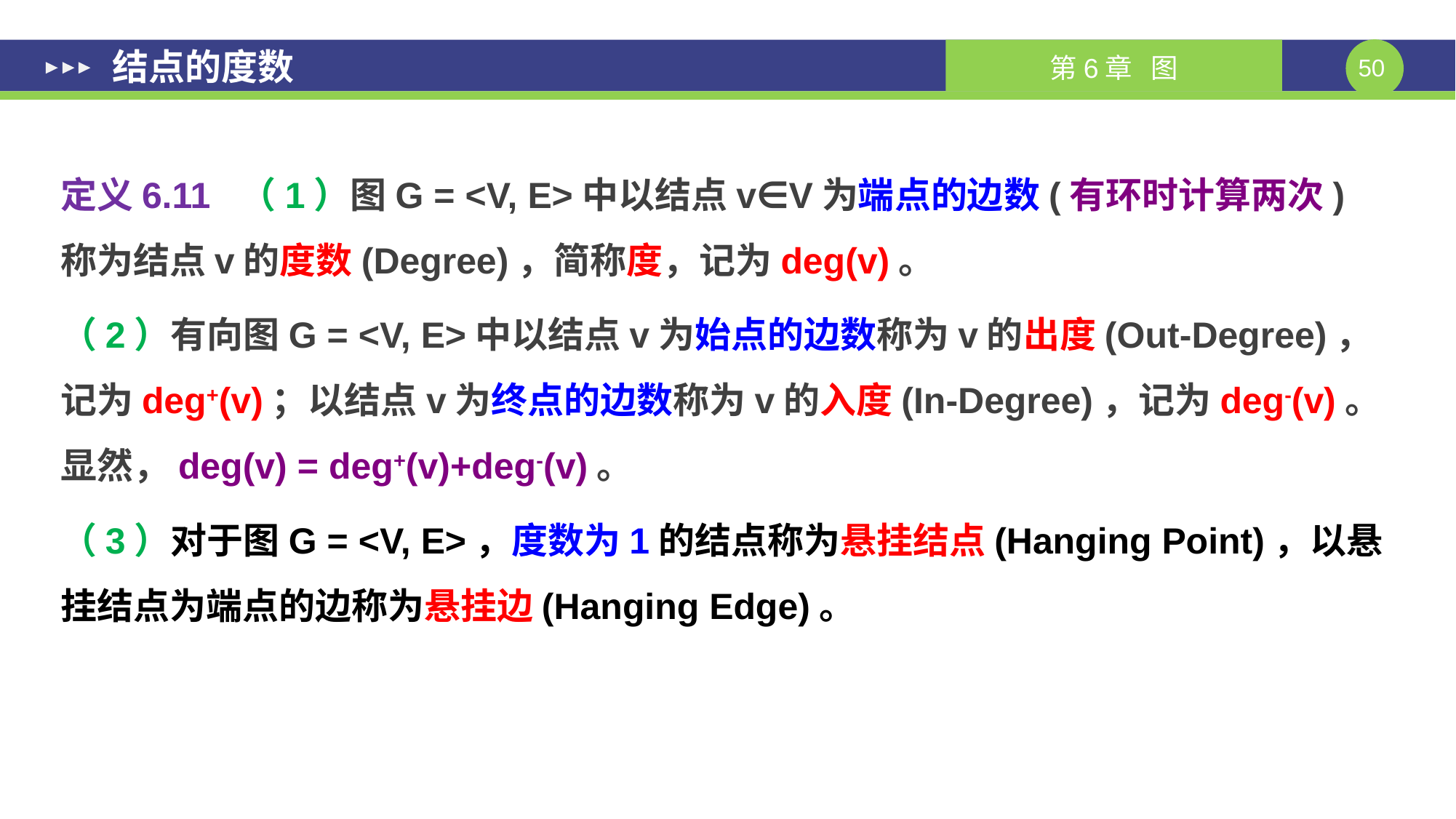

结点的度数
定义6.11  （1）图G = <V, E>中以结点v∈V为端点的边数(有环时计算两次)称为结点v的度数(Degree)，简称度，记为deg(v)。
（2）有向图G = <V, E>中以结点v为始点的边数称为v的出度(Out-Degree)，记为deg+(v)；以结点v为终点的边数称为v的入度(In-Degree)，记为deg-(v)。显然，deg(v) = deg+(v)+deg-(v)。
（3）对于图G = <V, E>，度数为1的结点称为悬挂结点(Hanging Point)，以悬挂结点为端点的边称为悬挂边(Hanging Edge)。